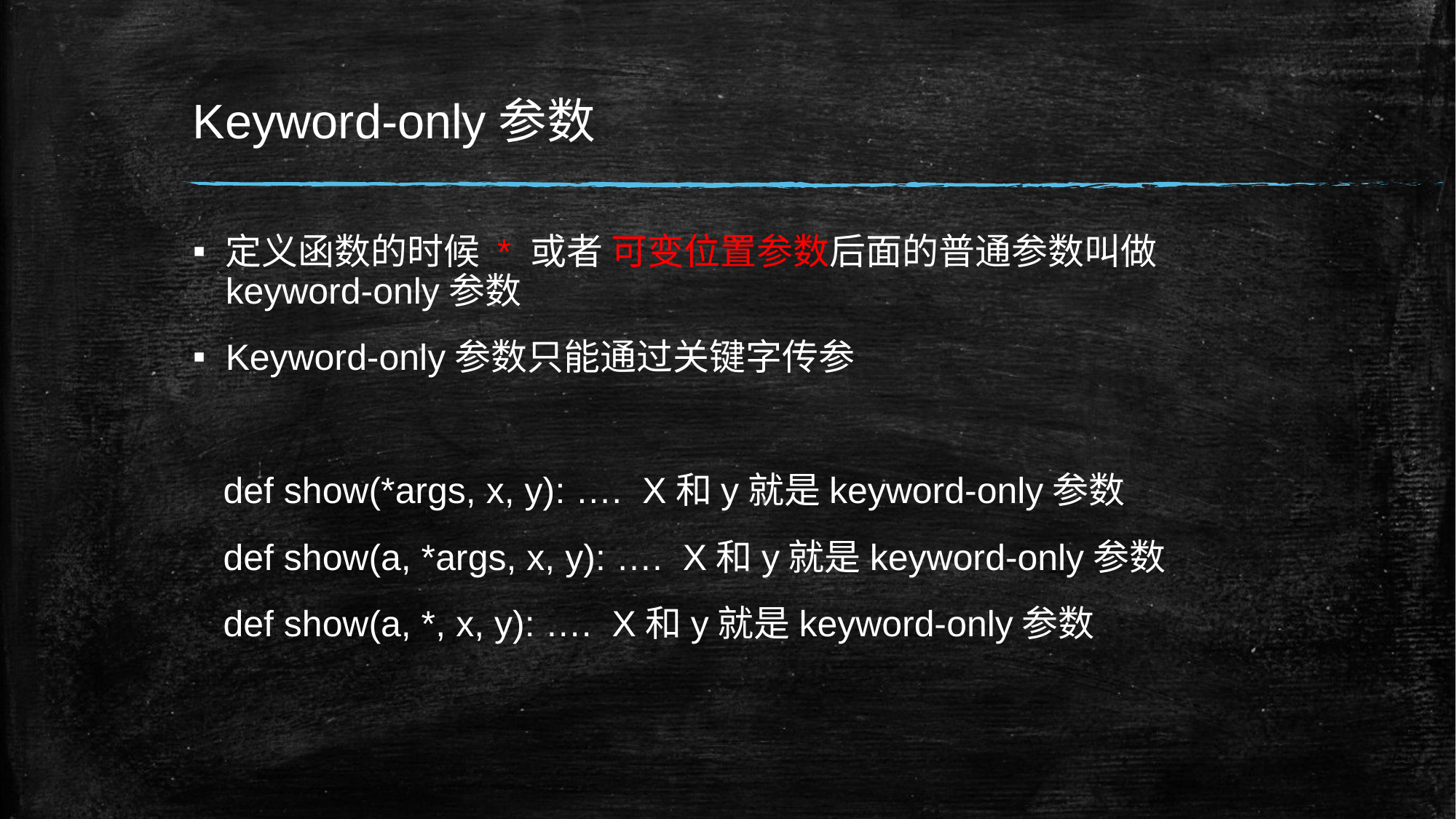

# Keyword-only参数
定义函数的时候 * 或者 可变位置参数后面的普通参数叫做 keyword-only参数
Keyword-only参数只能通过关键字传参

   def show(*args, x, y): ….  X和y就是keyword-only参数
   def show(a, *args, x, y): ….  X和y就是keyword-only参数
   def show(a, *, x, y): ….  X和y就是keyword-only参数